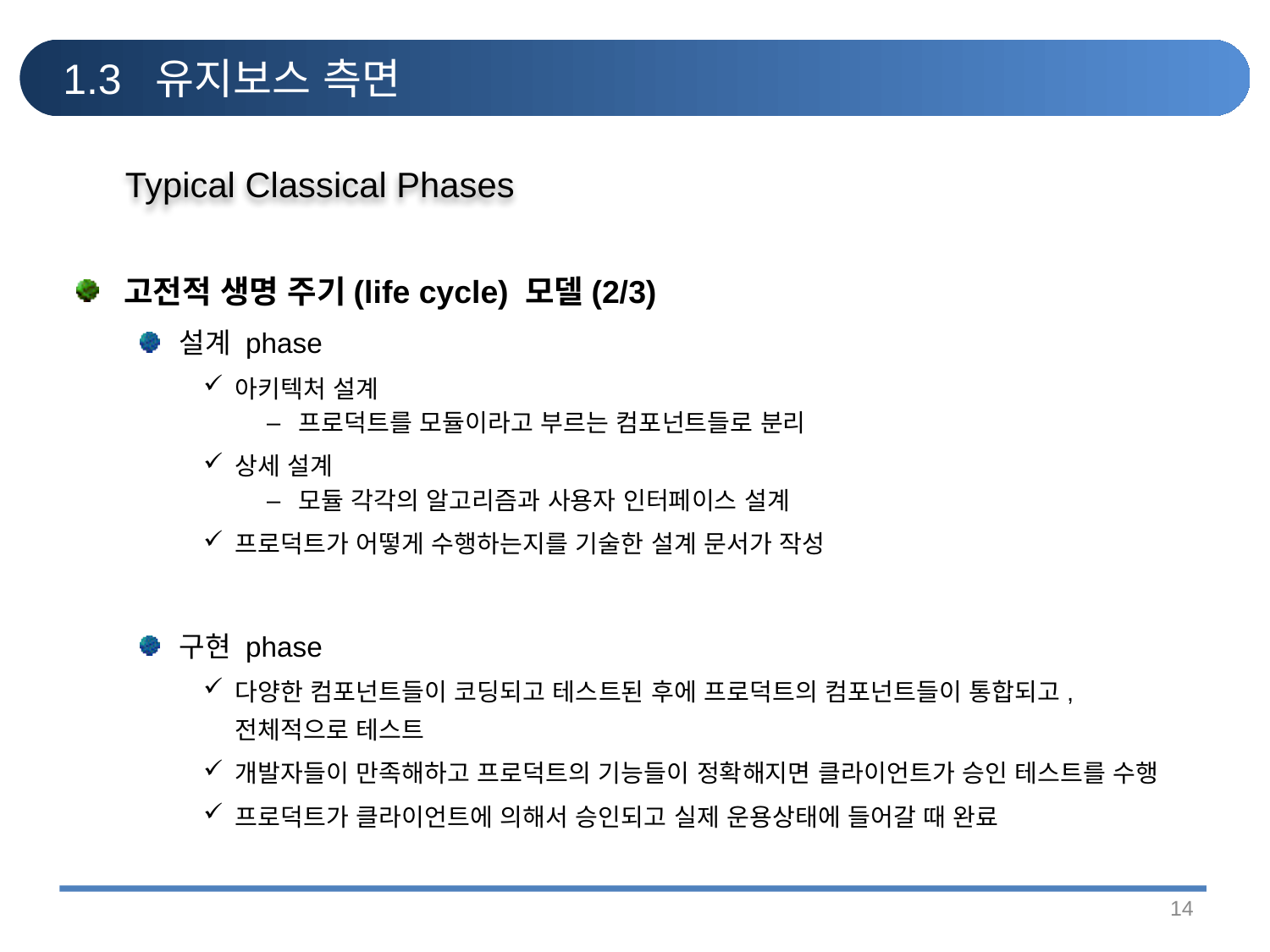

# 1.3  유지보스 측면
Typical Classical Phases
고전적 생명 주기(life cycle) 모델(2/3)
설계 phase
아키텍처 설계
프로덕트를 모듈이라고 부르는 컴포넌트들로 분리
상세 설계
모듈 각각의 알고리즘과 사용자 인터페이스 설계
프로덕트가 어떻게 수행하는지를 기술한 설계 문서가 작성

구현 phase
다양한 컴포넌트들이 코딩되고 테스트된 후에 프로덕트의 컴포넌트들이 통합되고, 전체적으로 테스트
개발자들이 만족해하고 프로덕트의 기능들이 정확해지면 클라이언트가 승인 테스트를 수행
프로덕트가 클라이언트에 의해서 승인되고 실제 운용상태에 들어갈 때 완료

14